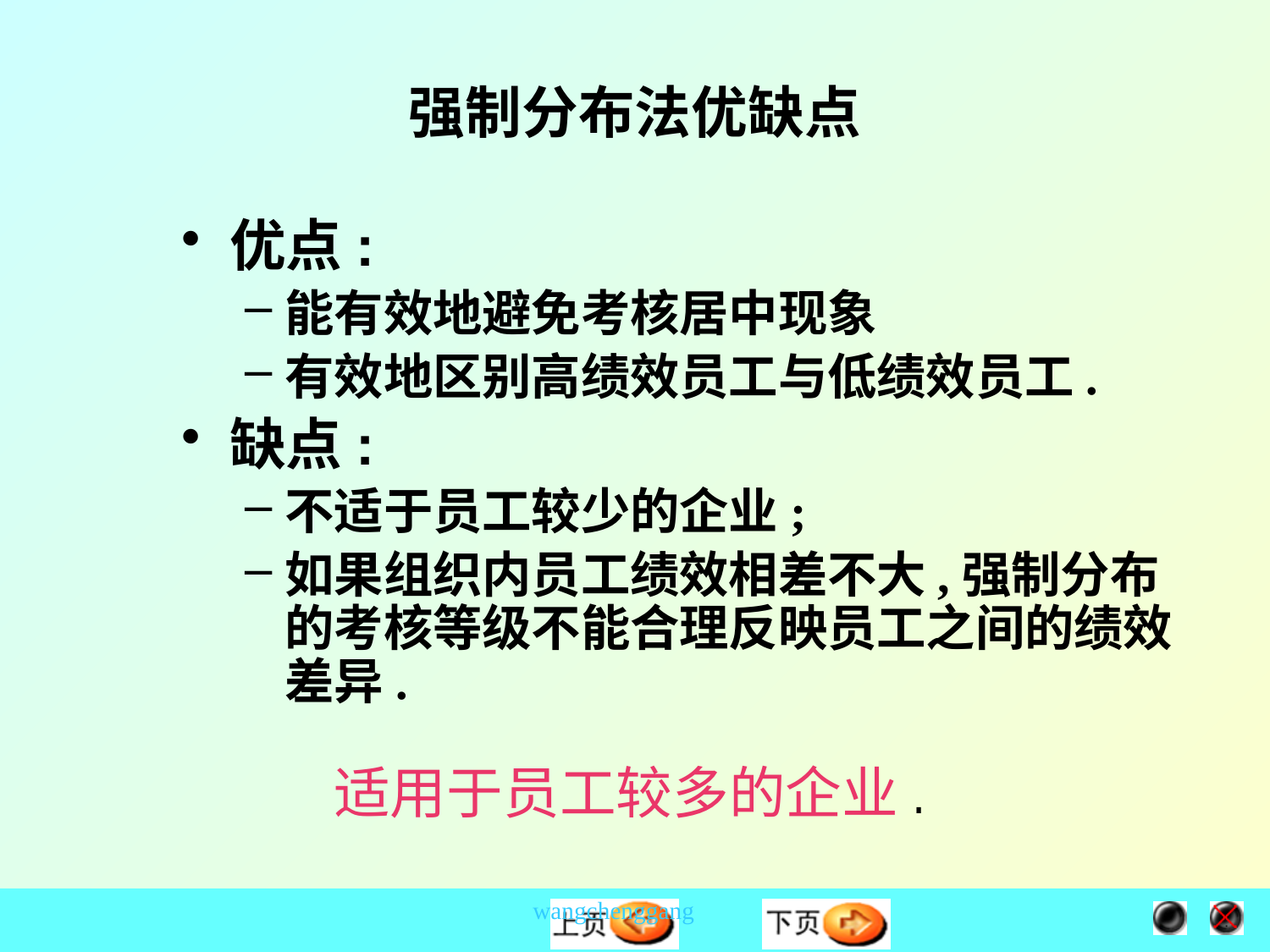

# 强制分布法优缺点
优点:
能有效地避免考核居中现象
有效地区别高绩效员工与低绩效员工.
缺点:
不适于员工较少的企业;
如果组织内员工绩效相差不大,强制分布的考核等级不能合理反映员工之间的绩效差异.
适用于员工较多的企业.
wangchenggang